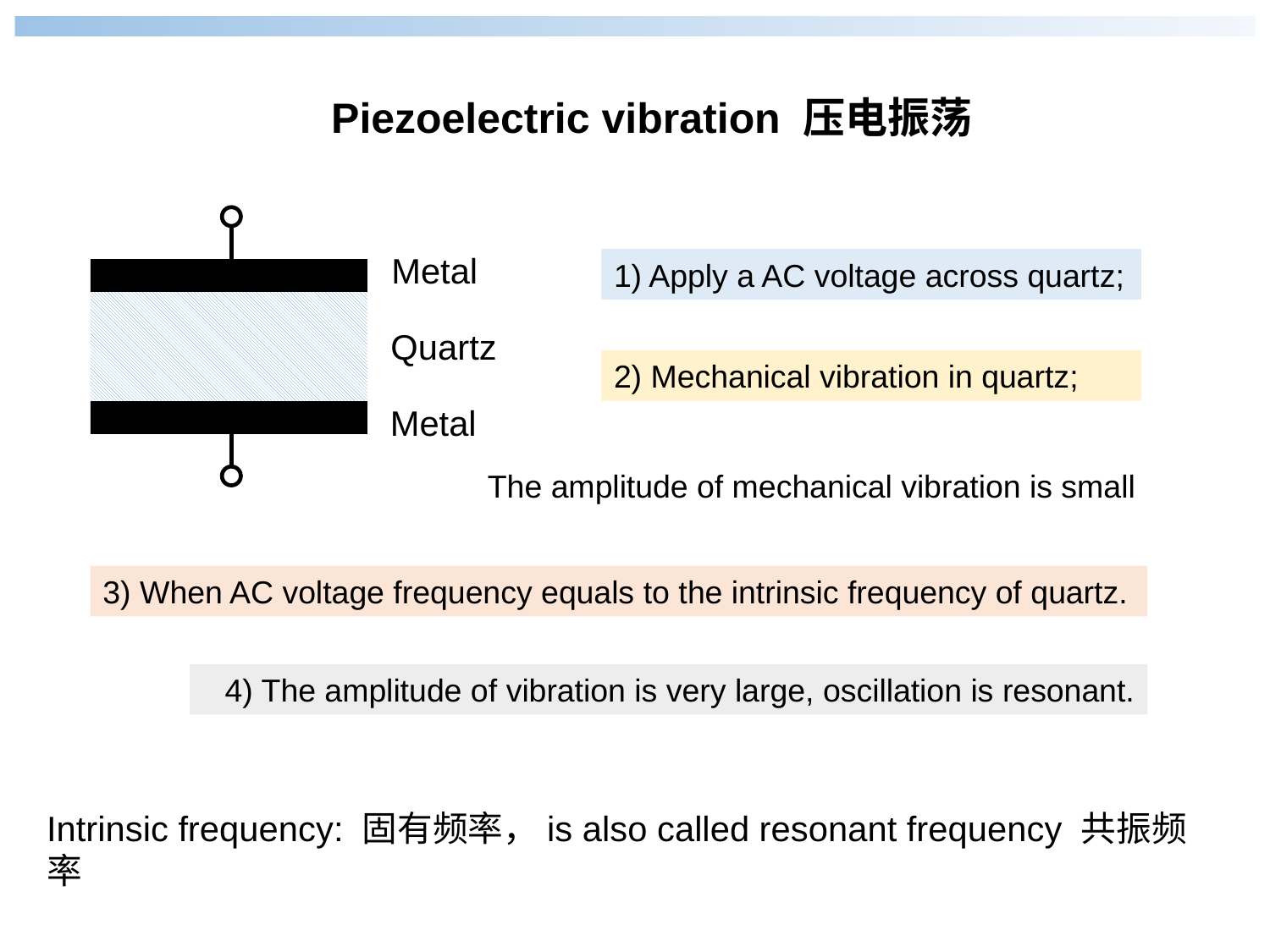

Piezoelectric vibration 压电振荡

Metal

Quartz
Metal

1) Apply a AC voltage across quartz;
2) Mechanical vibration in quartz;
The amplitude of mechanical vibration is small
3) When AC voltage frequency equals to the intrinsic frequency of quartz.
4) The amplitude of vibration is very large, oscillation is resonant.
Intrinsic frequency: 固有频率，is also called resonant frequency 共振频率